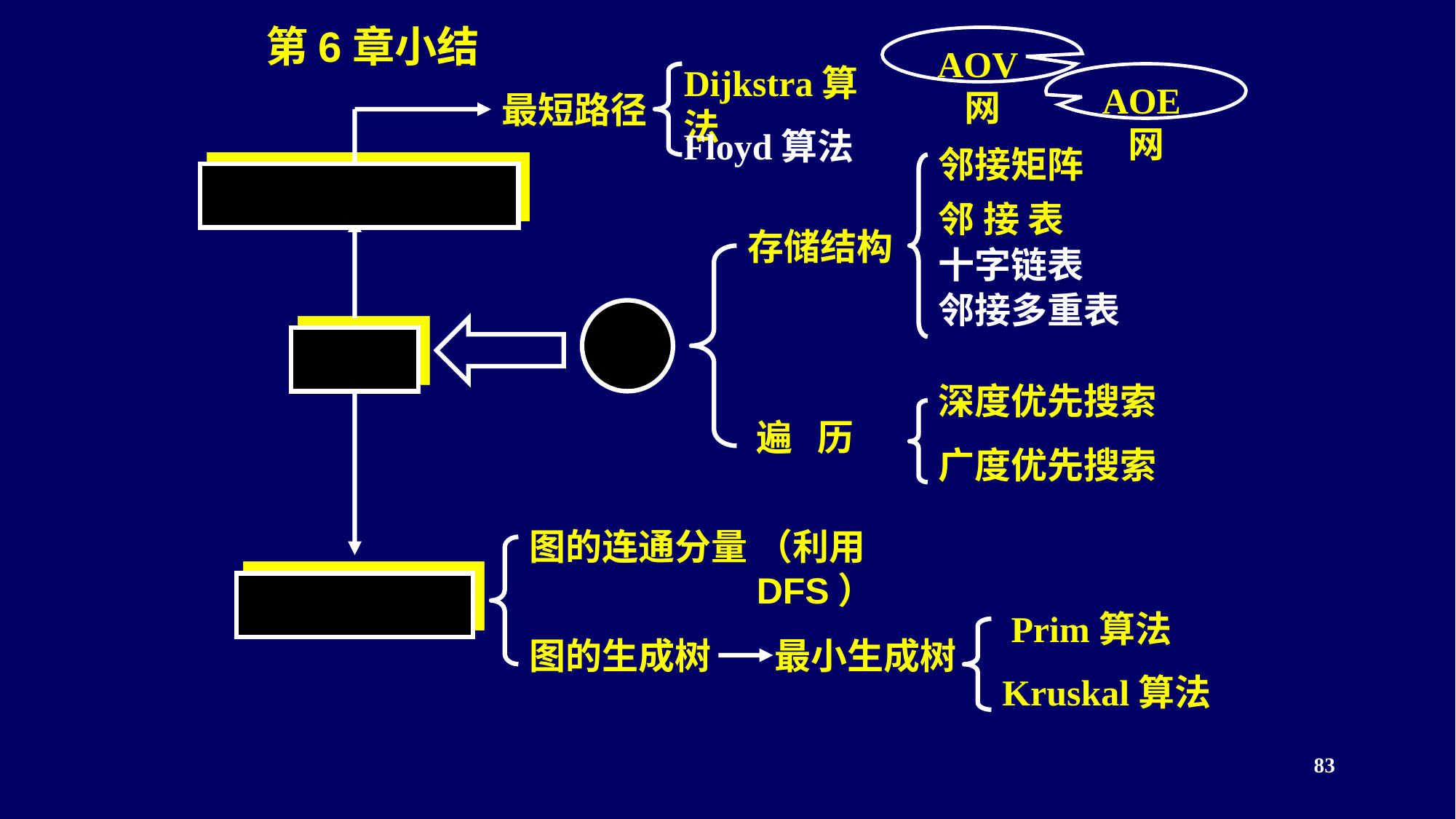

# 第6章小结
AOV网
Dijkstra算法

AOE网
最短路径

Floyd算法
邻接矩阵

无环图的应用
邻 接 表

存储结构
十字链表

邻接多重表
图

应用
深度优先搜索

遍   历
广度优先搜索
图的连通分量
（利用DFS）

无向图的应用
Prim算法

图的生成树
最小生成树

Kruskal算法
83